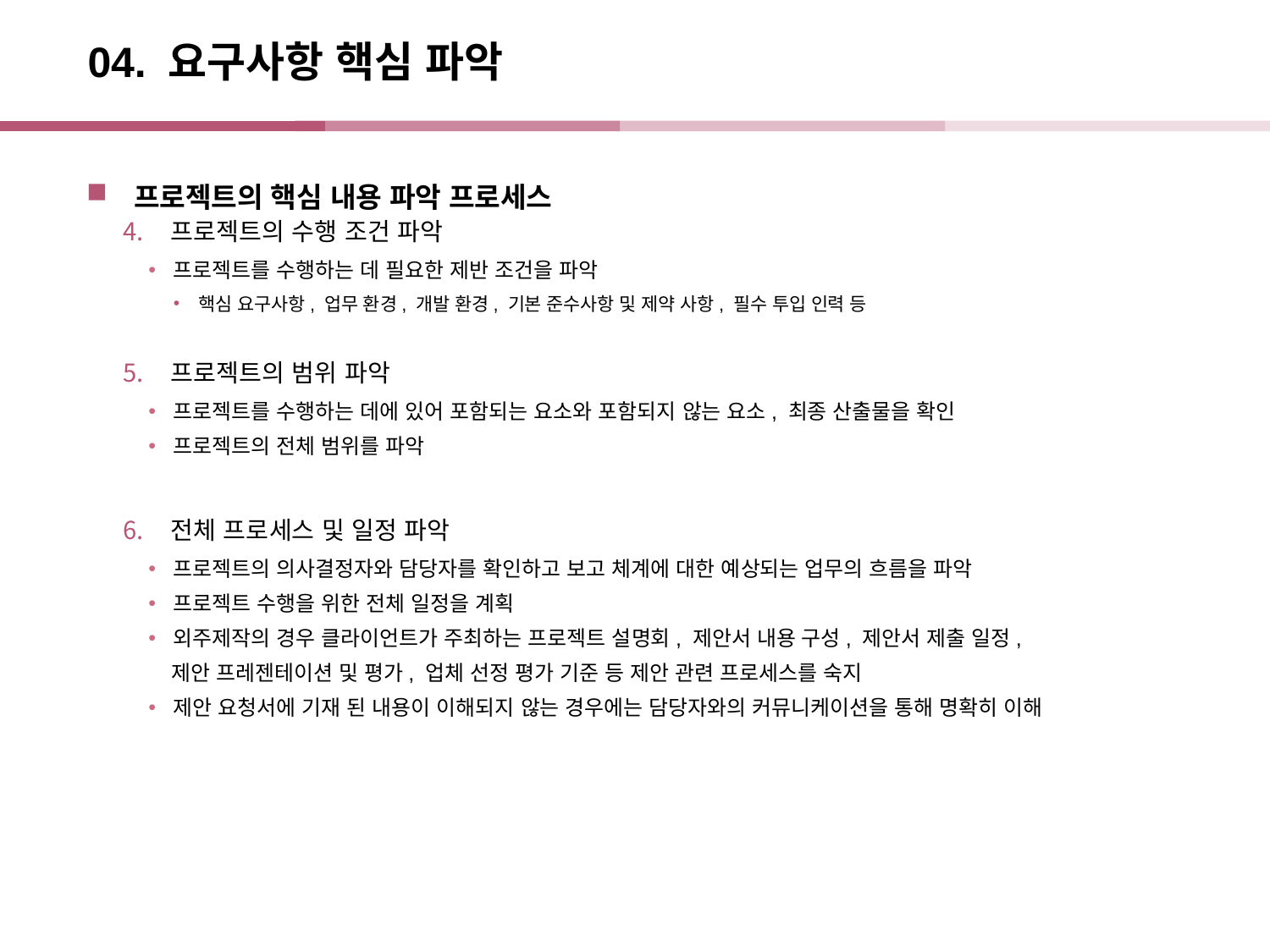

# 04. 요구사항 핵심 파악
프로젝트의 핵심 내용 파악 프로세스
프로젝트의 수행 조건 파악
프로젝트를 수행하는 데 필요한 제반 조건을 파악
핵심 요구사항, 업무 환경, 개발 환경, 기본 준수사항 및 제약 사항, 필수 투입 인력 등

프로젝트의 범위 파악
프로젝트를 수행하는 데에 있어 포함되는 요소와 포함되지 않는 요소, 최종 산출물을 확인
프로젝트의 전체 범위를 파악

전체 프로세스 및 일정 파악
프로젝트의 의사결정자와 담당자를 확인하고 보고 체계에 대한 예상되는 업무의 흐름을 파악
프로젝트 수행을 위한 전체 일정을 계획
외주제작의 경우 클라이언트가 주최하는 프로젝트 설명회, 제안서 내용 구성, 제안서 제출 일정,
   제안 프레젠테이션 및 평가, 업체 선정 평가 기준 등 제안 관련 프로세스를 숙지
제안 요청서에 기재 된 내용이 이해되지 않는 경우에는 담당자와의 커뮤니케이션을 통해 명확히 이해